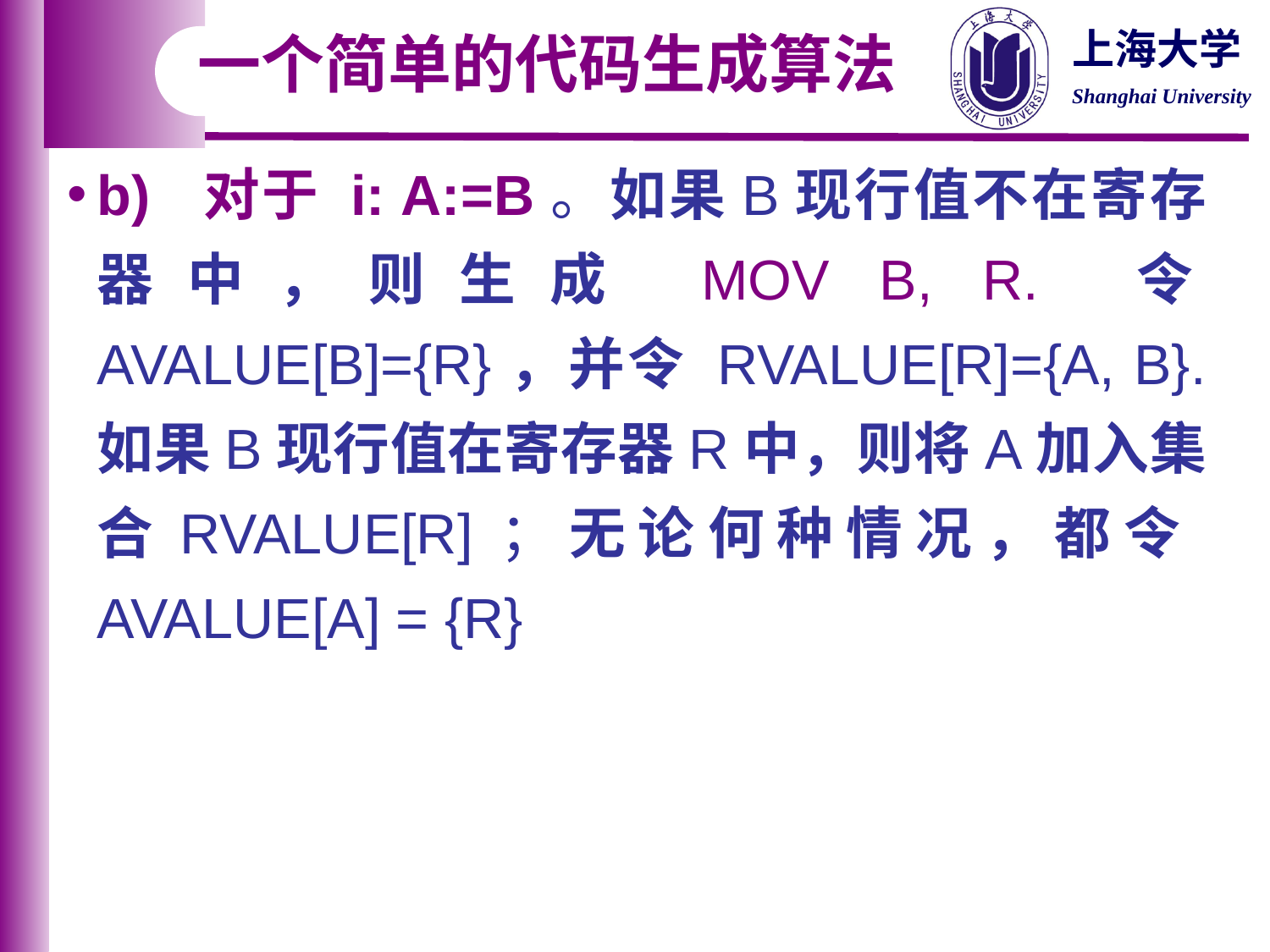

一个简单的代码生成算法
b)  对于 i: A:=B。如果B现行值不在寄存器中，则生成 MOV B, R. 令AVALUE[B]={R}，并令 RVALUE[R]={A, B}. 如果B现行值在寄存器R中，则将A加入集合RVALUE[R]；无论何种情况，都令  AVALUE[A] = {R}